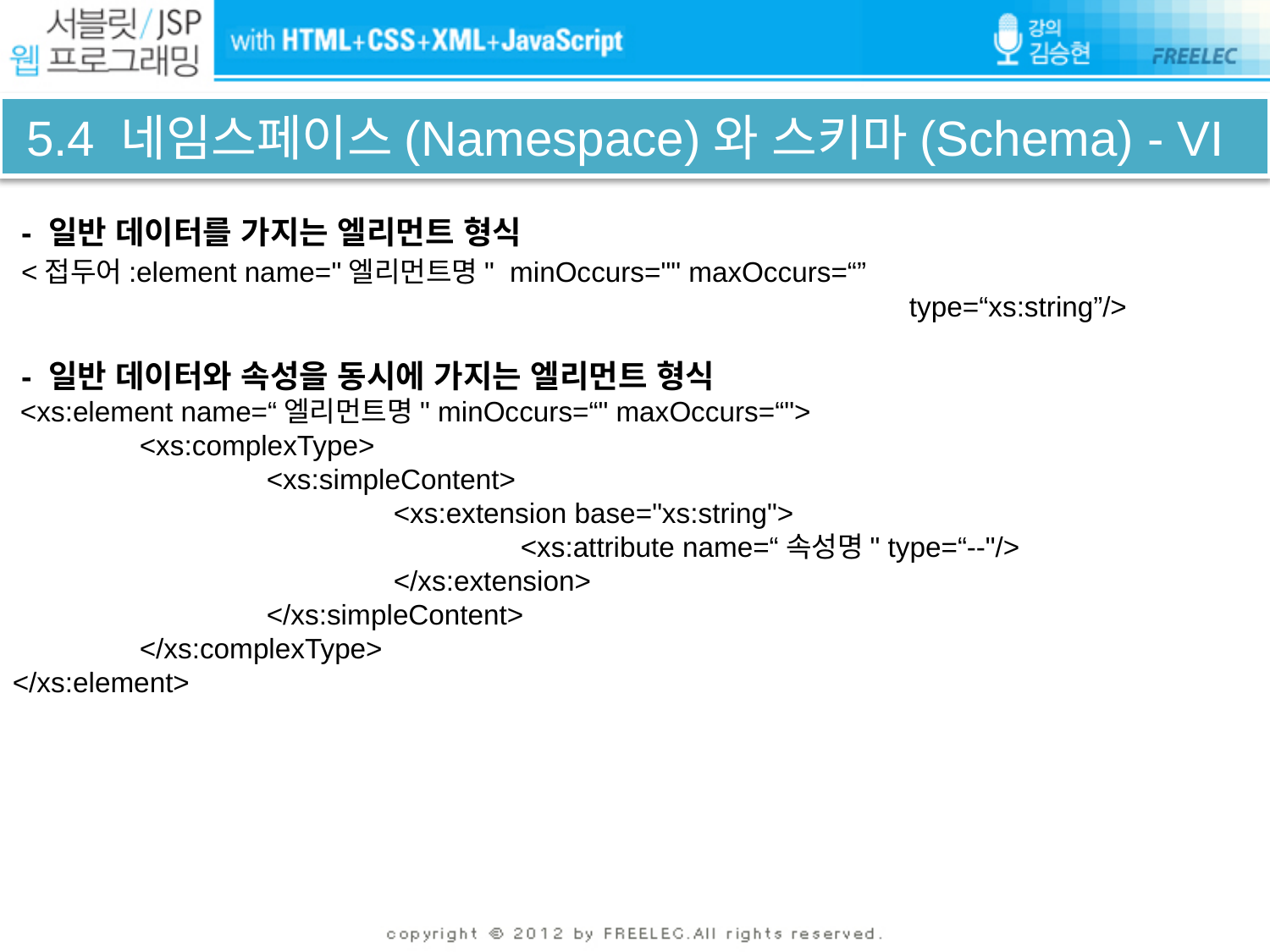

# 5.4 네임스페이스(Namespace)와 스키마(Schema) - VI
 - 일반 데이터를 가지는 엘리먼트 형식
 <접두어:element name="엘리먼트명"  minOccurs="" maxOccurs=“”
							 type=“xs:string”/>

 - 일반 데이터와 속성을 동시에 가지는 엘리먼트 형식
 <xs:element name=“엘리먼트명" minOccurs=“" maxOccurs=“">
	<xs:complexType>
		<xs:simpleContent>
			<xs:extension base="xs:string">
				<xs:attribute name=“속성명" type=“--"/>
			</xs:extension>
		</xs:simpleContent>
	</xs:complexType>
</xs:element>